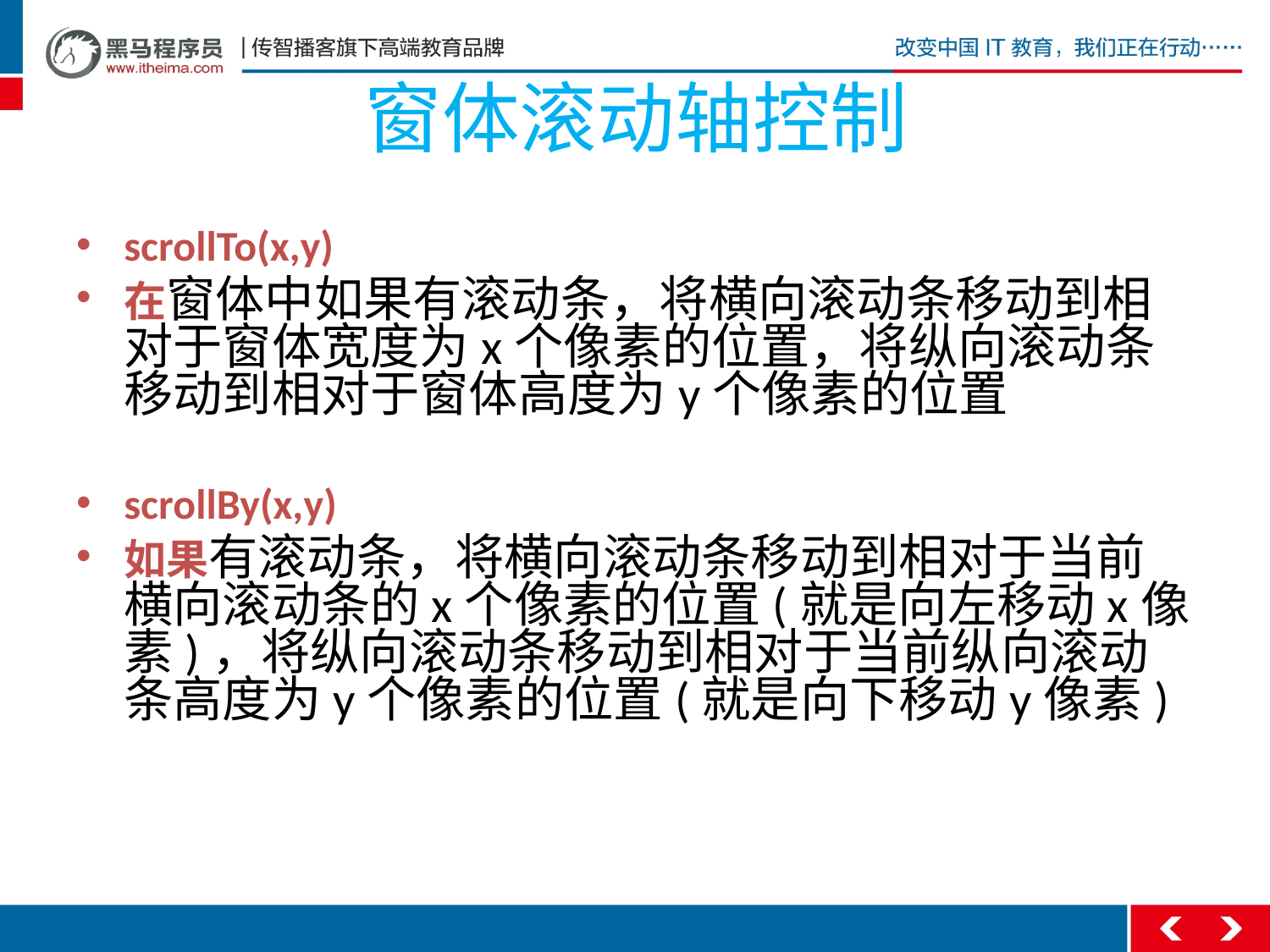

# 窗体滚动轴控制
scrollTo(x,y)
在窗体中如果有滚动条，将横向滚动条移动到相对于窗体宽度为x个像素的位置，将纵向滚动条移动到相对于窗体高度为y个像素的位置

scrollBy(x,y)
如果有滚动条，将横向滚动条移动到相对于当前横向滚动条的x个像素的位置(就是向左移动x像素)，将纵向滚动条移动到相对于当前纵向滚动条高度为y个像素的位置(就是向下移动y像素)